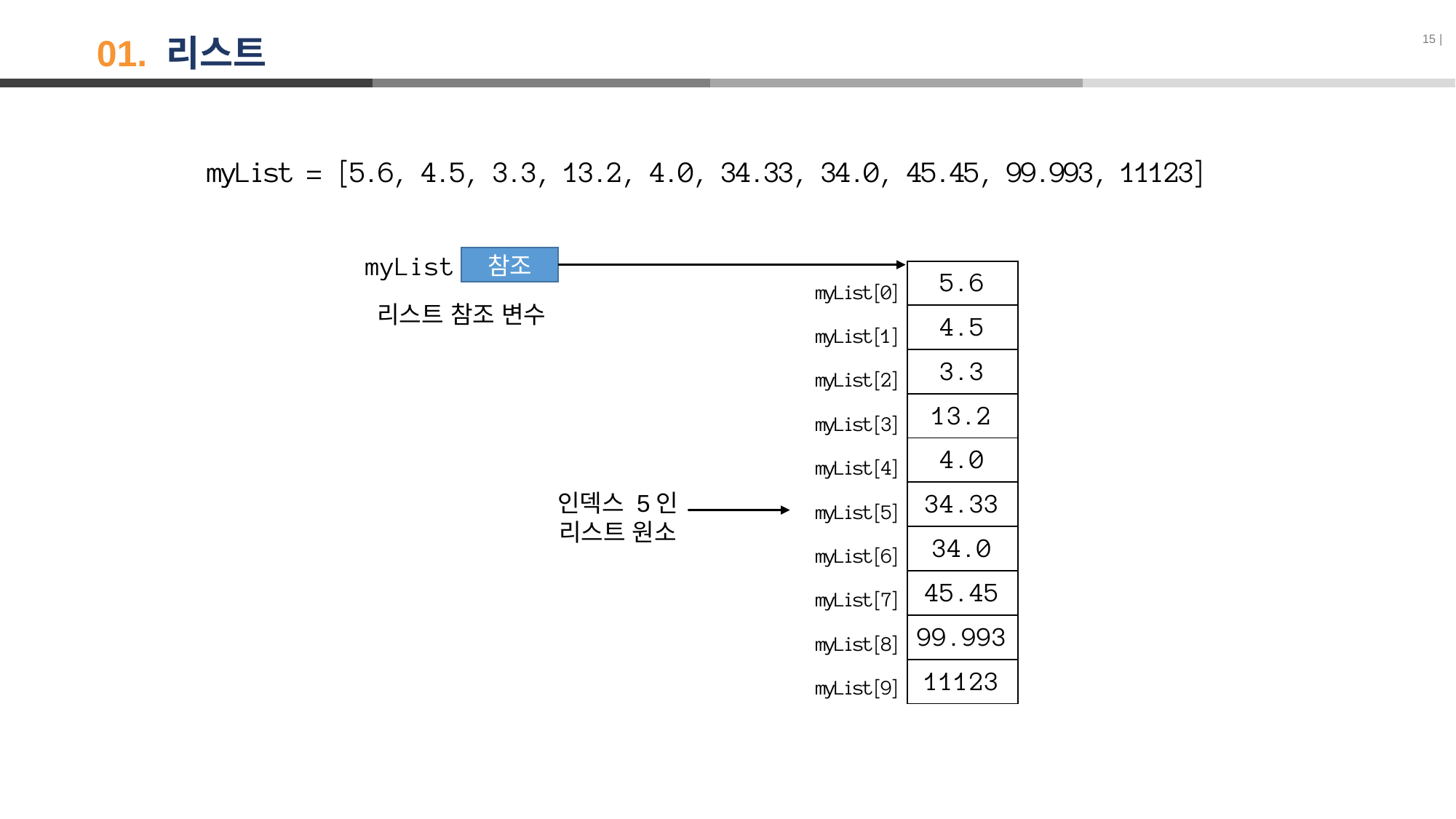

15 |
# 01. 리스트
myList = [5.6, 4.5, 3.3, 13.2, 4.0, 34.33, 34.0, 45.45, 99.993, 11123]
myList
참조
myList[0]
myList[1]
myList[2]
myList[3]
myList[4]
myList[5]
myList[6]
myList[7]
myList[8]
myList[9]
| 5.6 |
| --- |
| 4.5 |
| 3.3 |
| 13.2 |
| 4.0 |
| 34.33 |
| 34.0 |
| 45.45 |
| 99.993 |
| 11123 |
리스트 참조 변수
인덱스 5인
리스트 원소